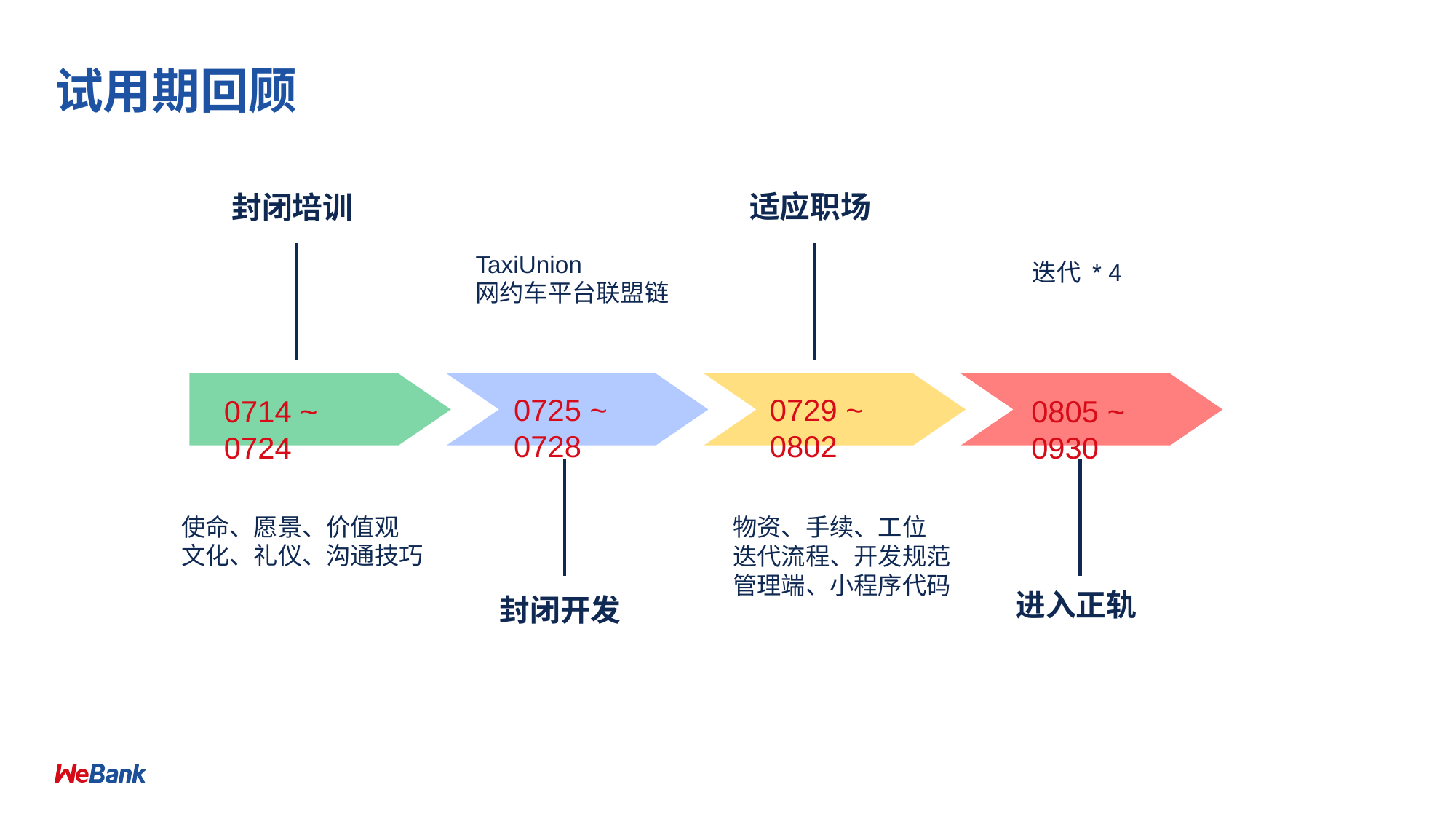

# 试用期回顾
适应职场
封闭培训
TaxiUnion
网约车平台联盟链
迭代 * 4

0725 ~ 0728
0729 ~ 0802
0714 ~ 0724
0805 ~ 0930
使命、愿景、价值观
文化、礼仪、沟通技巧
物资、手续、工位
迭代流程、开发规范
管理端、小程序代码
进入正轨
封闭开发